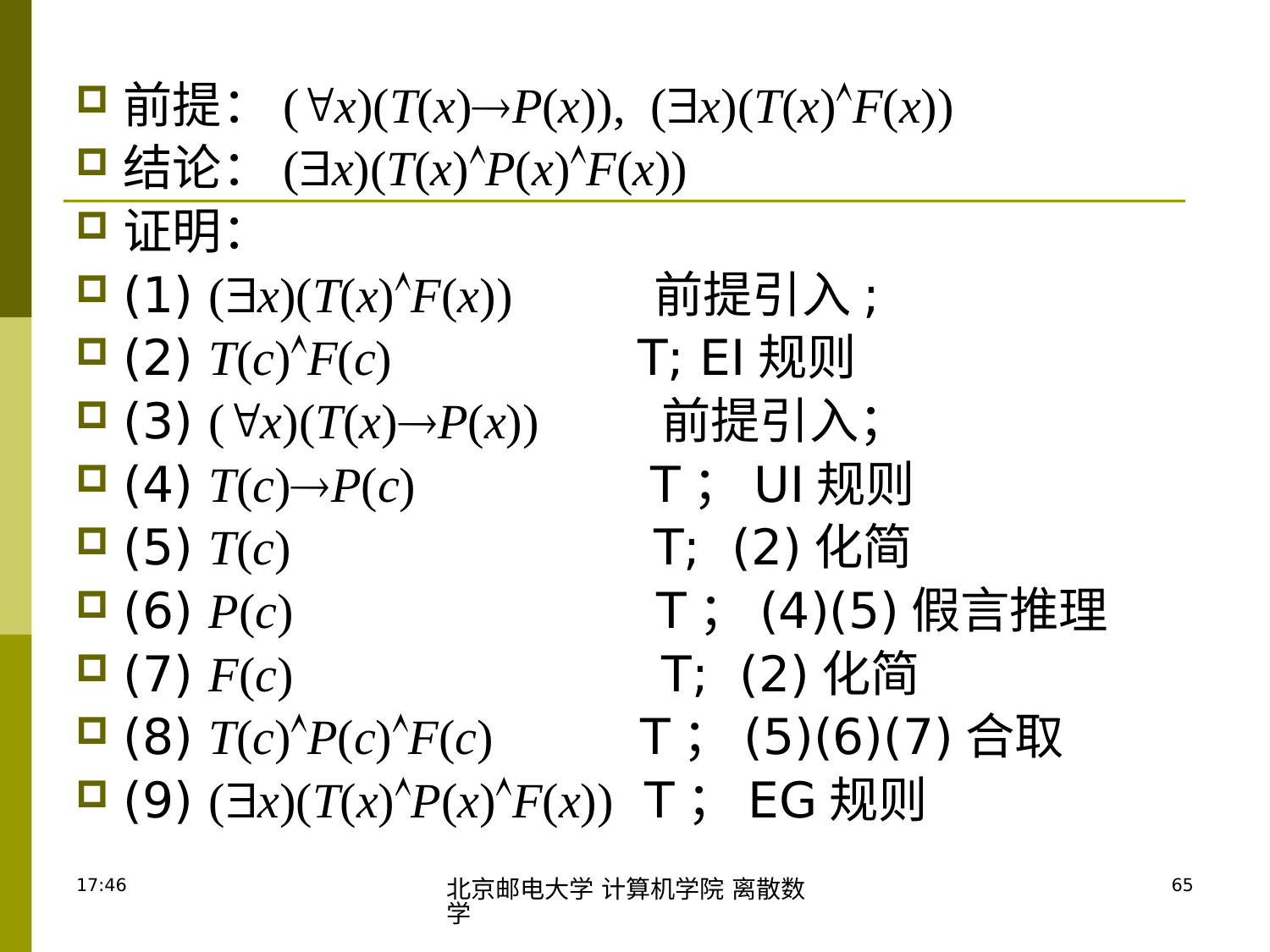

前提：(∀x)(T(x)→P(x)),  (∃x)(T(x)∧F(x))
结论：(∃x)(T(x)∧P(x)∧F(x))
证明：
(1) (∃x)(T(x)∧F(x))          前提引入;
(2) T(c)∧F(c)                    T; EI规则
(3) (∀x)(T(x)→P(x))         前提引入；
(4) T(c)→P(c)               T；UI规则
(5) T(c)                             T;  (2)化简
(6) P(c)                             T；(4)(5)假言推理
(7) F(c)                              T;  (2)化简
(8) T(c)∧P(c)∧F(c)            T；(5)(6)(7)合取
(9) (∃x)(T(x)∧P(x)∧F(x))  T；EG规则
17:46
北京邮电大学 计算机学院 离散数学
65